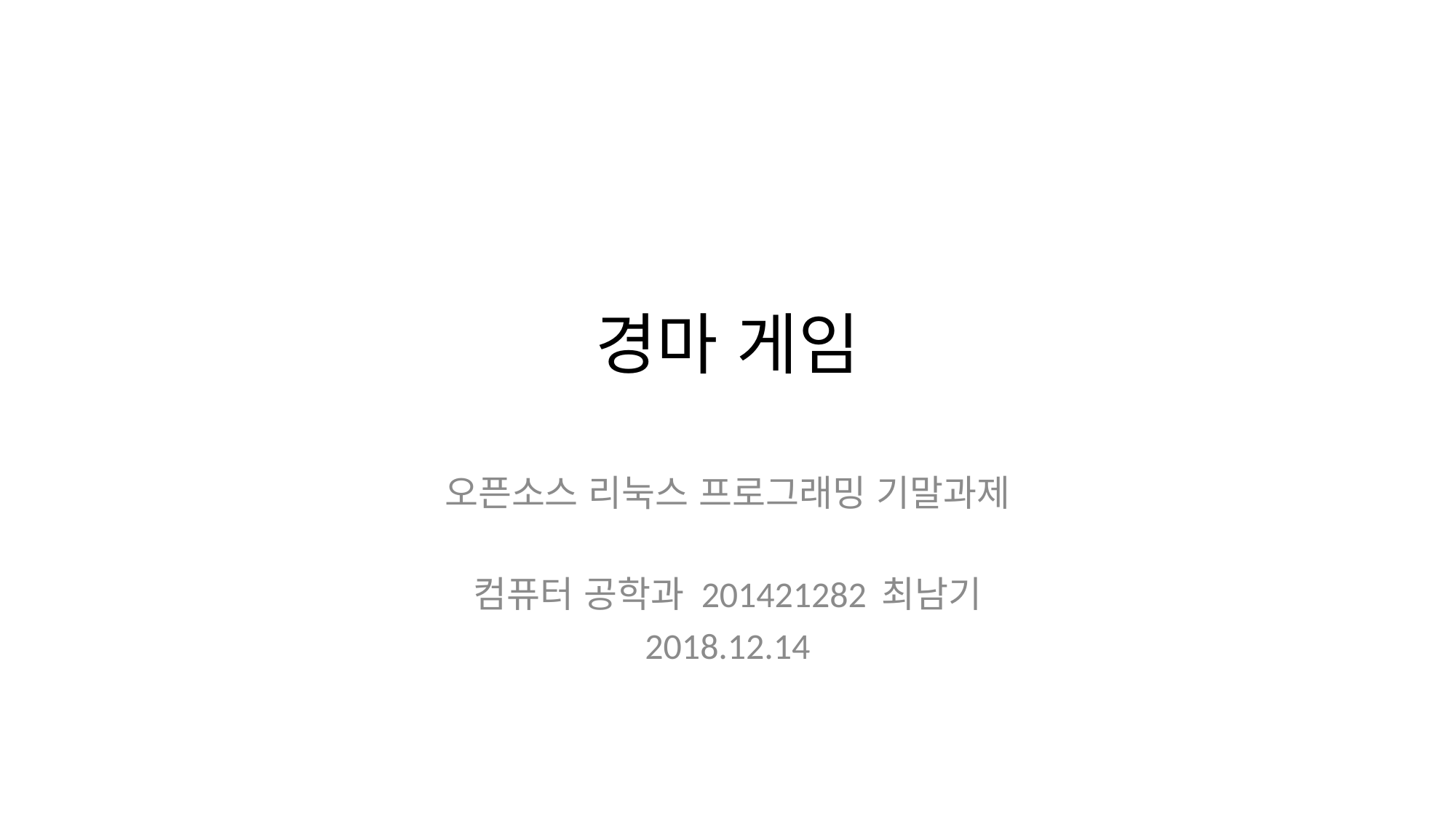

# 경마 게임
오픈소스 리눅스 프로그래밍 기말과제

컴퓨터 공학과 201421282 최남기
2018.12.14